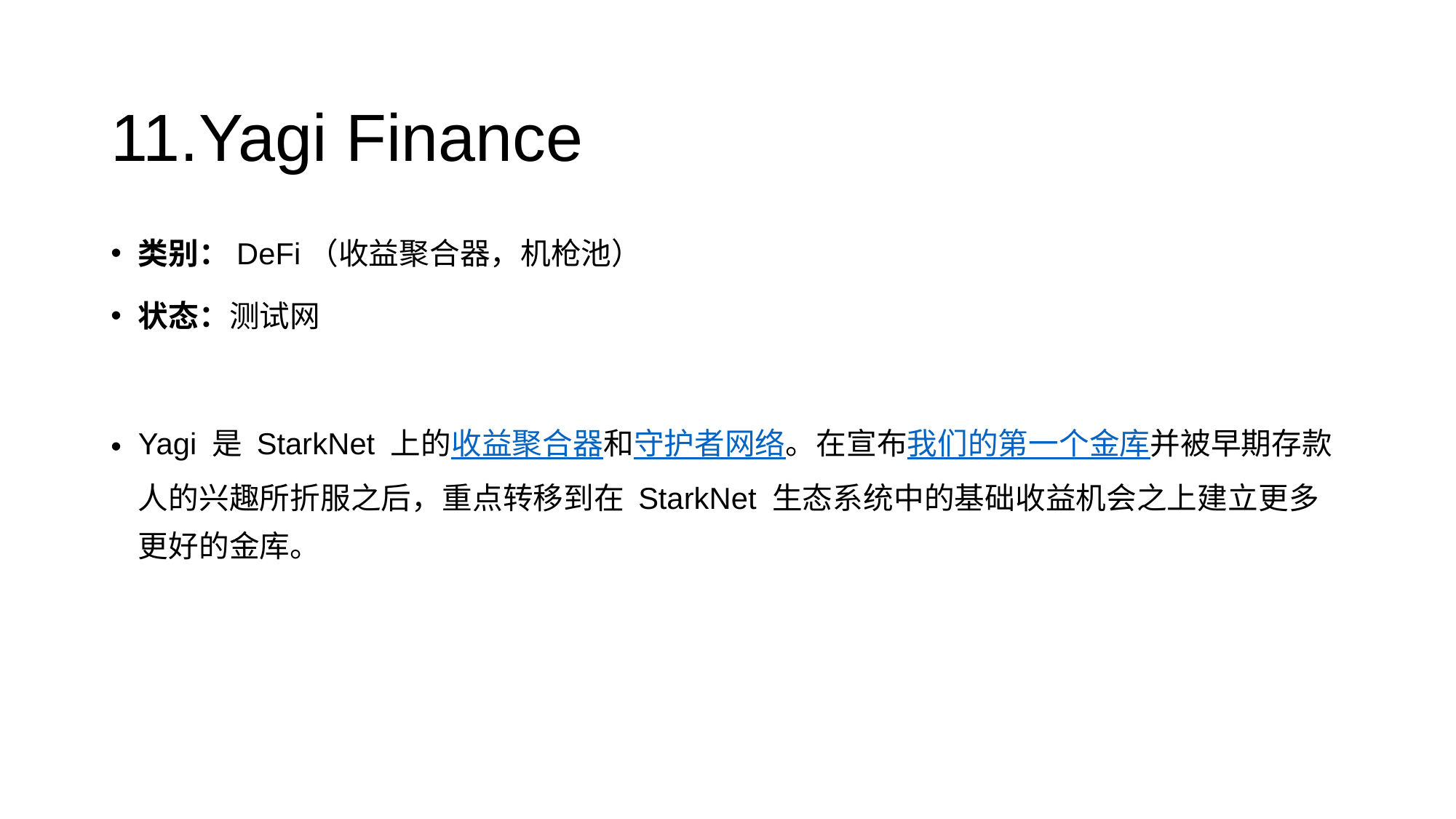

# 11.Yagi Finance
类别：DeFi（收益聚合器，机枪池）
状态：测试网

Yagi 是 StarkNet 上的收益聚合器和守护者网络。在宣布我们的第一个金库并被早期存款人的兴趣所折服之后，重点转移到在 StarkNet 生态系统中的基础收益机会之上建立更多更好的金库。